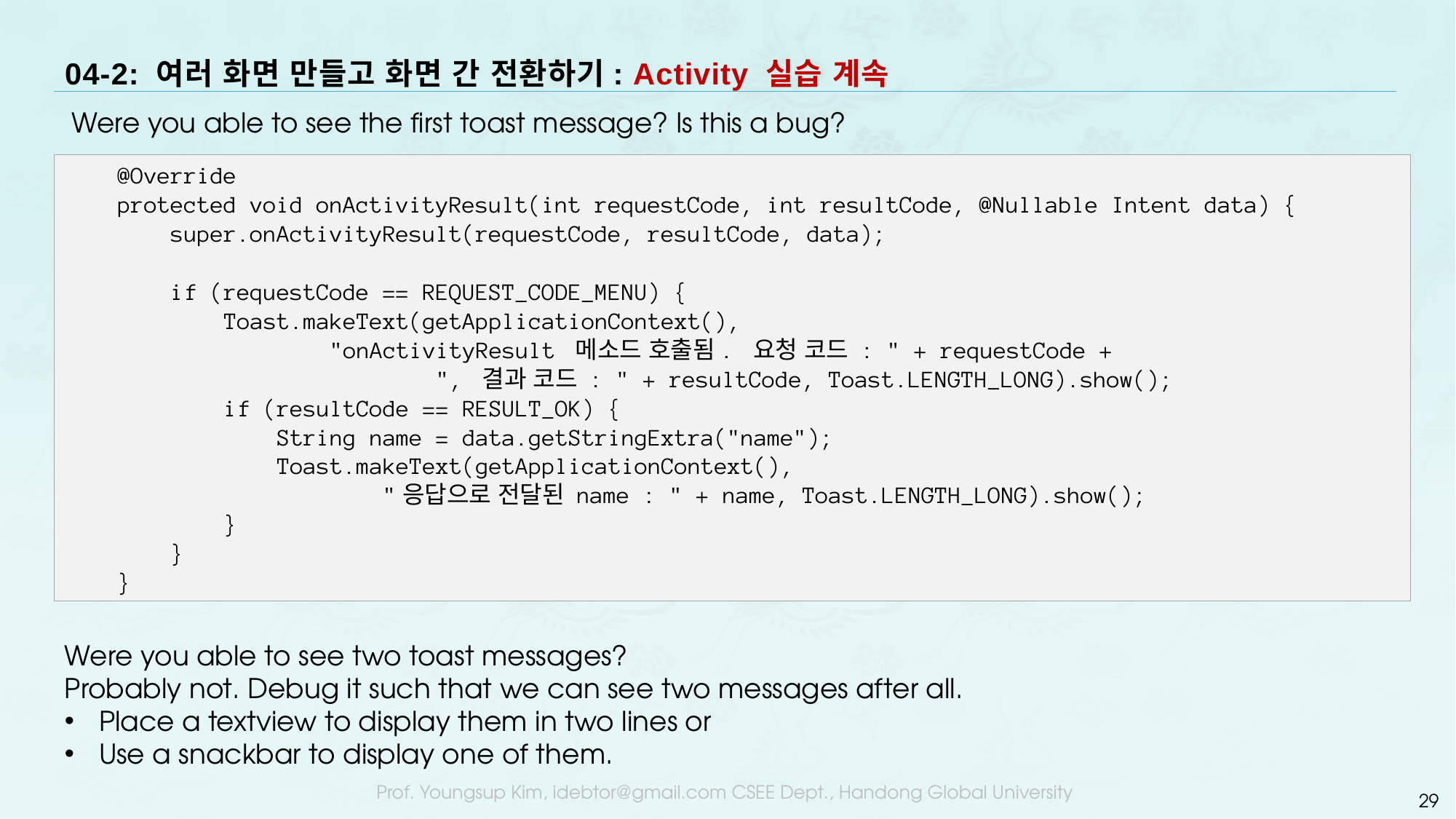

# 04-2: 여러 화면 만들고 화면 간 전환하기: Activity 실습 계속
Were you able to see the first toast message? Is this a bug?
    @Override
    protected void onActivityResult(int requestCode, int resultCode, @Nullable Intent data) {
        super.onActivityResult(requestCode, resultCode, data);

        if (requestCode == REQUEST_CODE_MENU) {
            Toast.makeText(getApplicationContext(),
                    "onActivityResult 메소드 호출됨. 요청 코드 : " + requestCode +
                            ", 결과 코드 : " + resultCode, Toast.LENGTH_LONG).show();
            if (resultCode == RESULT_OK) {
                String name = data.getStringExtra("name");
                Toast.makeText(getApplicationContext(),
                        "응답으로 전달된 name : " + name, Toast.LENGTH_LONG).show();
            }
        }
    }
Were you able to see two toast messages?
Probably not. Debug it such that we can see two messages after all.
Place a textview to display them in two lines or
Use a snackbar to display one of them.
29